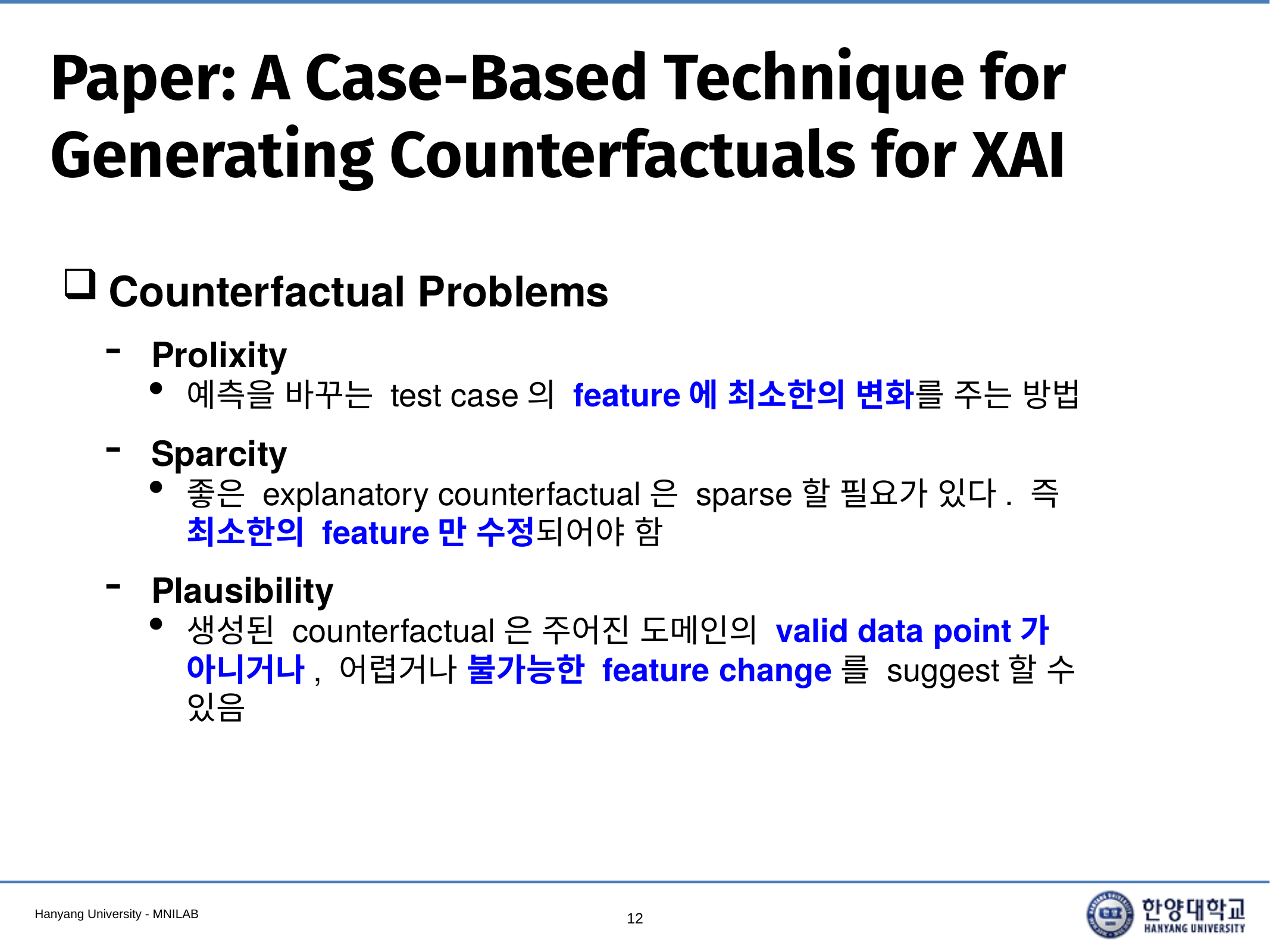

# Paper: A Case-Based Technique for Generating Counterfactuals for XAI
Counterfactual Problems
Prolixity
예측을 바꾸는 test case의 feature에 최소한의 변화를 주는 방법
Sparcity
좋은 explanatory counterfactual은 sparse할 필요가 있다. 즉 최소한의 feature만 수정되어야 함
Plausibility
생성된 counterfactual은 주어진 도메인의 valid data point가 아니거나, 어렵거나 불가능한 feature change를 suggest할 수 있음
12